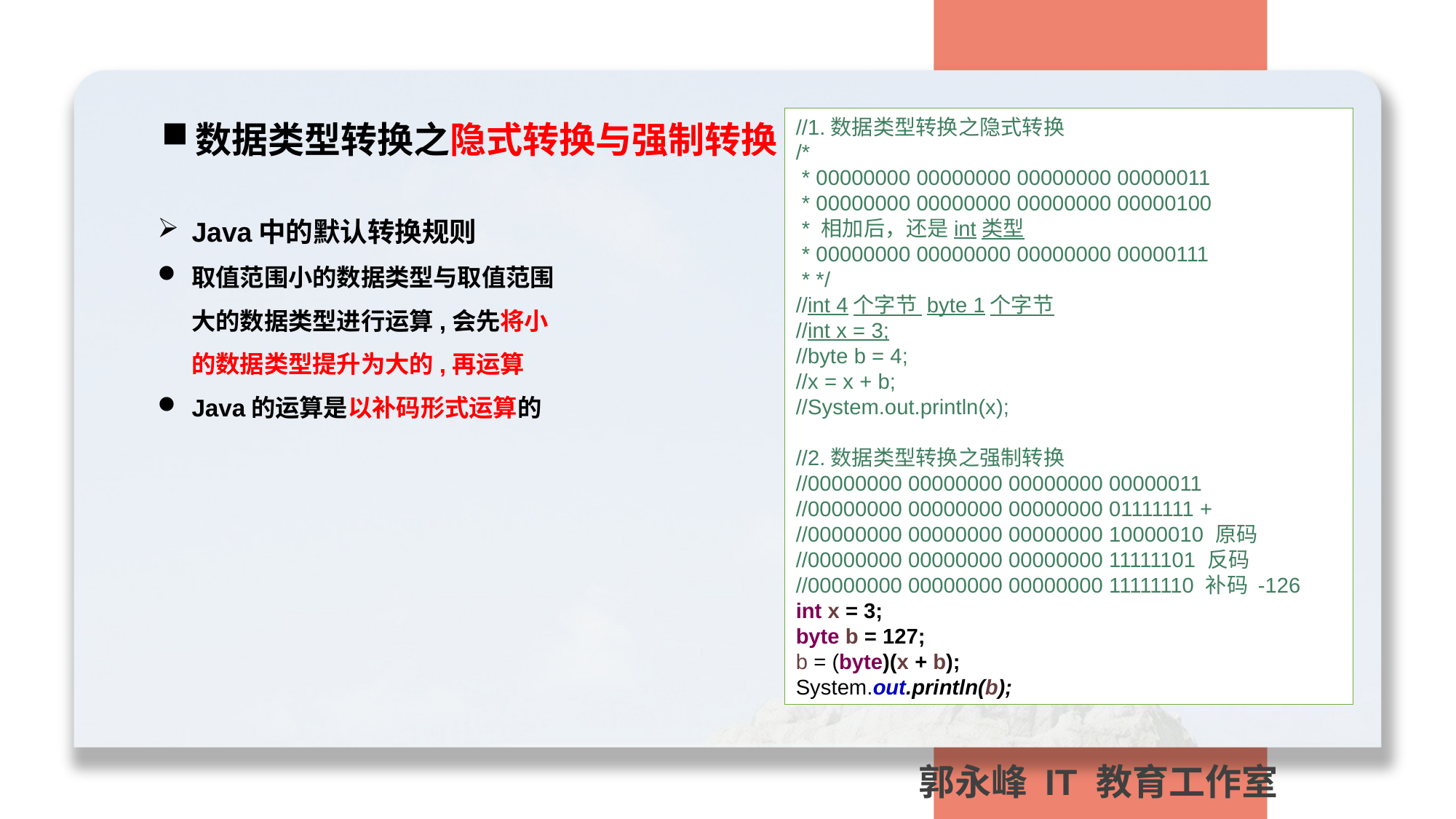

//1.数据类型转换之隐式转换
/*
 * 00000000 00000000 00000000 00000011
 * 00000000 00000000 00000000 00000100
 * 相加后，还是int类型
 * 00000000 00000000 00000000 00000111
 * */
//int 4个字节 byte 1个字节
//int x = 3;
//byte b = 4;
//x = x + b;
//System.out.println(x);

//2.数据类型转换之强制转换
//00000000 00000000 00000000 00000011
//00000000 00000000 00000000 01111111 +
//00000000 00000000 00000000 10000010 原码
//00000000 00000000 00000000 11111101 反码
//00000000 00000000 00000000 11111110 补码 -126
int x = 3;
byte b = 127;
b = (byte)(x + b);
System.out.println(b);
数据类型转换之隐式转换与强制转换【掌握】
Java中的默认转换规则
取值范围小的数据类型与取值范围大的数据类型进行运算,会先将小的数据类型提升为大的,再运算
Java的运算是以补码形式运算的